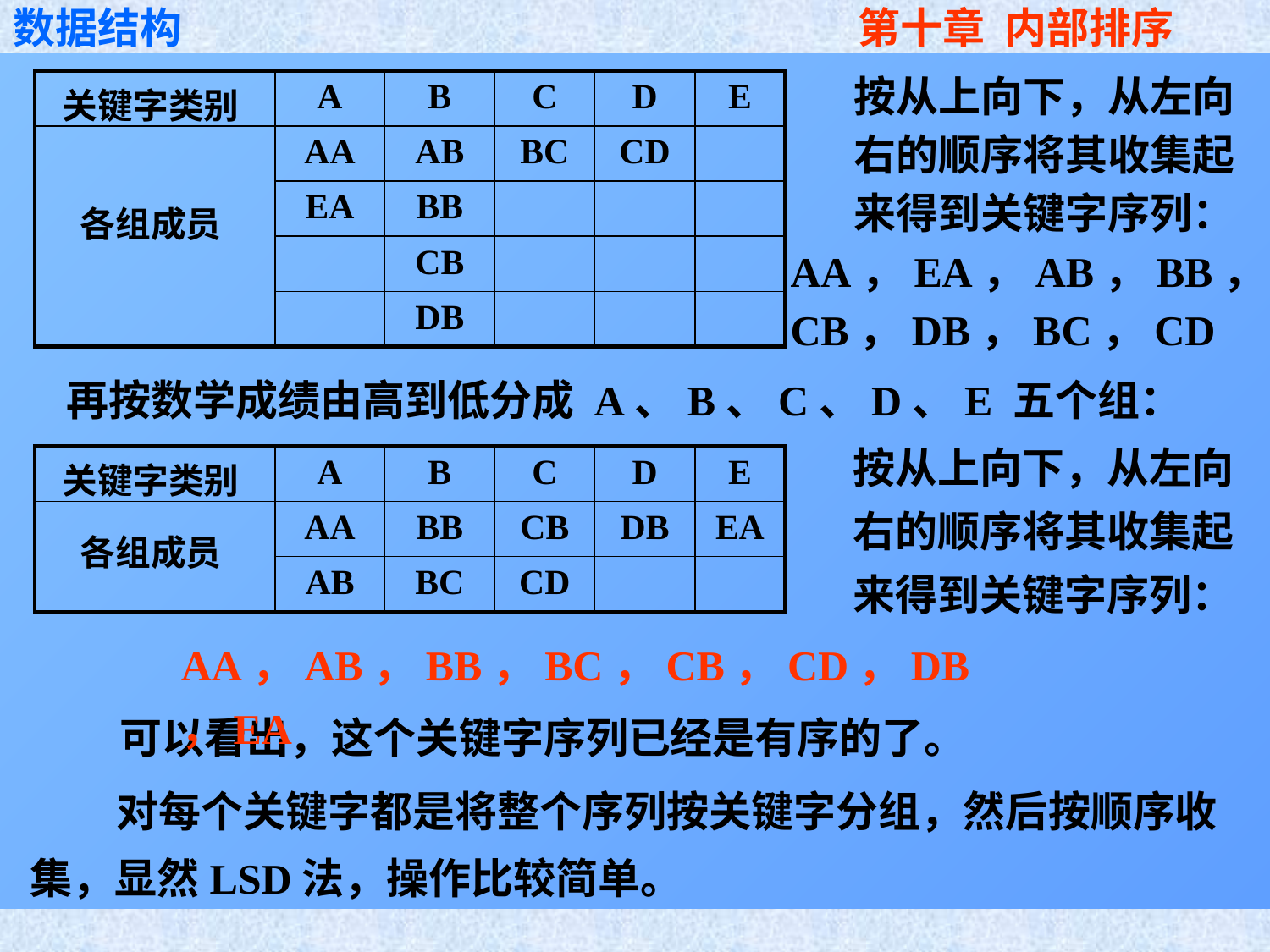

按从上向下，从左向
右的顺序将其收集起
来得到关键字序列：
AA，EA，AB，BB，
CB，DB，BC，CD
| 关键字类别 | A | B | C | D | E |
| --- | --- | --- | --- | --- | --- |
| 各组成员 | AA | AB | BC | CD |  |
|  | EA | BB |  |  |  |
|  |  | CB |  |  |  |
|  |  | DB |  |  |  |
        再按数学成绩由高到低分成 A、B、C、D、E 五个组：
按从上向下，从左向
右的顺序将其收集起
来得到关键字序列：
| 关键字类别 | A | B | C | D | E |
| --- | --- | --- | --- | --- | --- |
| 各组成员 | AA | BB | CB | DB | EA |
|  | AB | BC | CD |  |  |
AA，AB，BB，BC，CB，CD，DB，EA
  可以看出，这个关键字序列已经是有序的了。
        对每个关键字都是将整个序列按关键字分组，然后按顺序收
集，显然LSD法，操作比较简单。